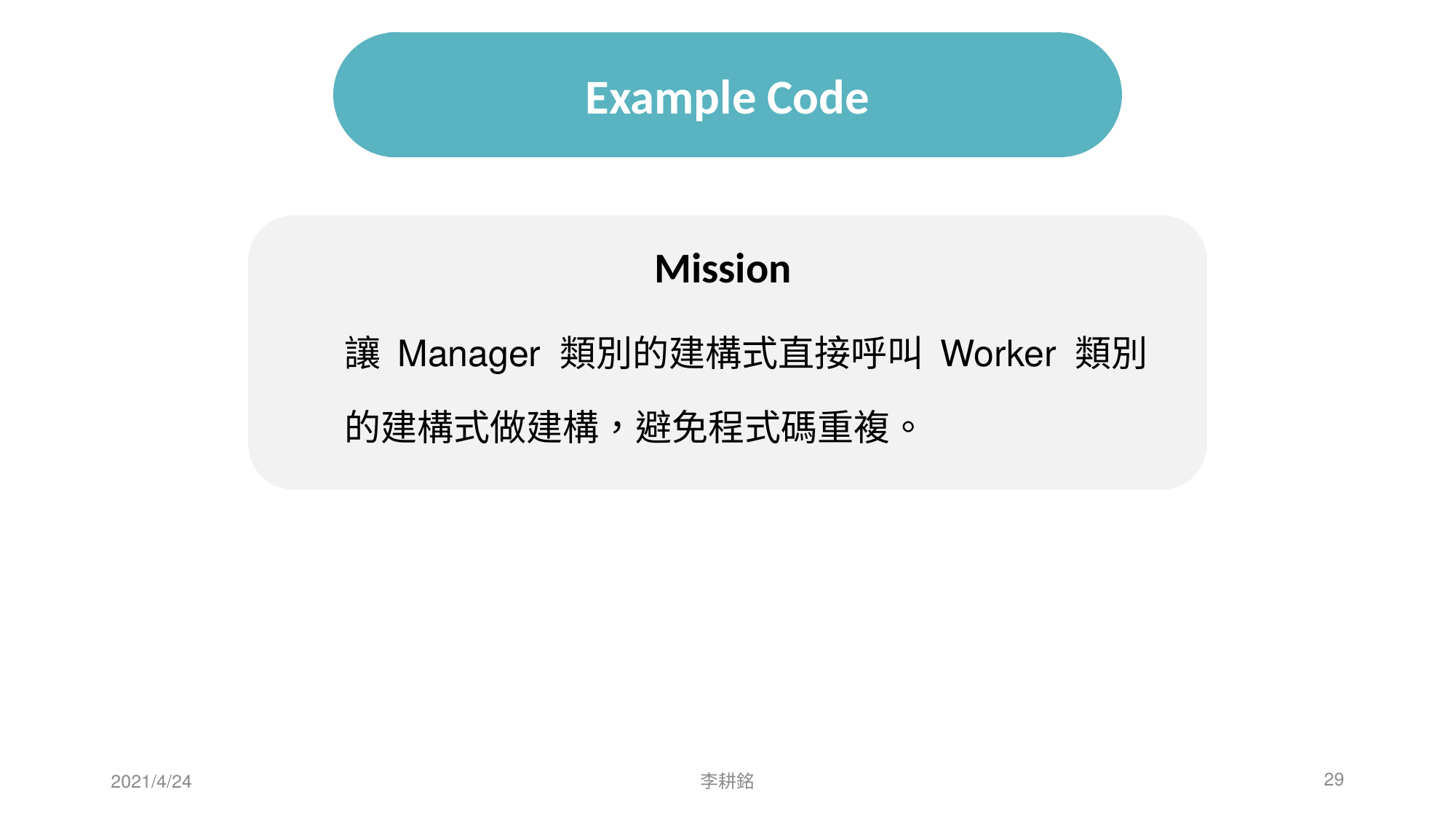

# Example Code

Mission
讓 Manager 類別的建構式直接呼叫 Worker 類別的建構式做建構，避免程式碼重複。
2021/4/24
李耕銘
29